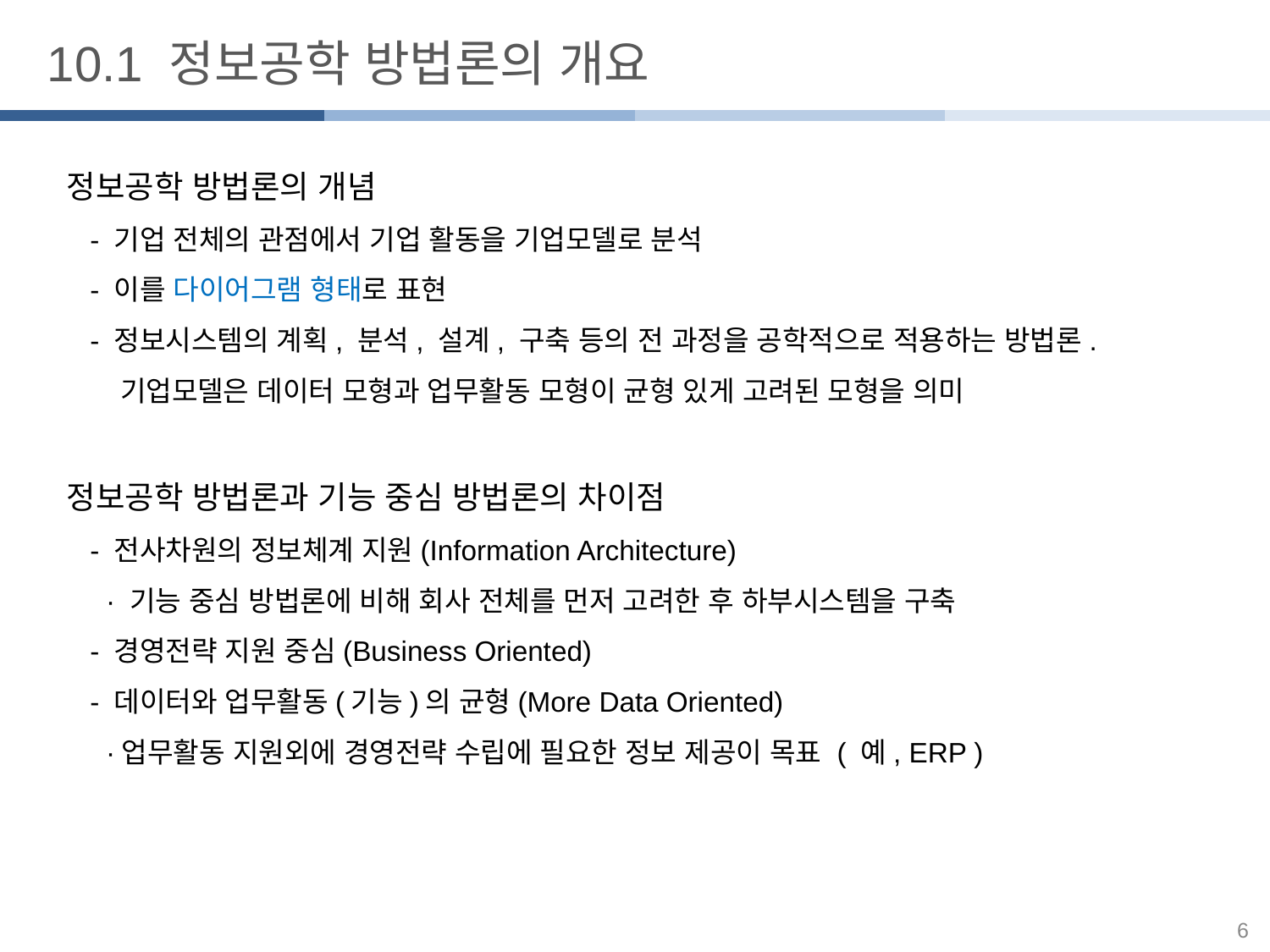

10.1 정보공학 방법론의 개요
정보공학 방법론의 개념
   - 기업 전체의 관점에서 기업 활동을 기업모델로 분석
   - 이를 다이어그램 형태로 표현
   - 정보시스템의 계획, 분석, 설계, 구축 등의 전 과정을 공학적으로 적용하는 방법론.
      기업모델은 데이터 모형과 업무활동 모형이 균형 있게 고려된 모형을 의미

정보공학 방법론과 기능 중심 방법론의 차이점
   - 전사차원의 정보체계 지원(Information Architecture)
     · 기능 중심 방법론에 비해 회사 전체를 먼저 고려한 후 하부시스템을 구축
   - 경영전략 지원 중심(Business Oriented)
   - 데이터와 업무활동(기능)의 균형(More Data Oriented)
     ·업무활동 지원외에 경영전략 수립에 필요한 정보 제공이 목표 ( 예, ERP )

6